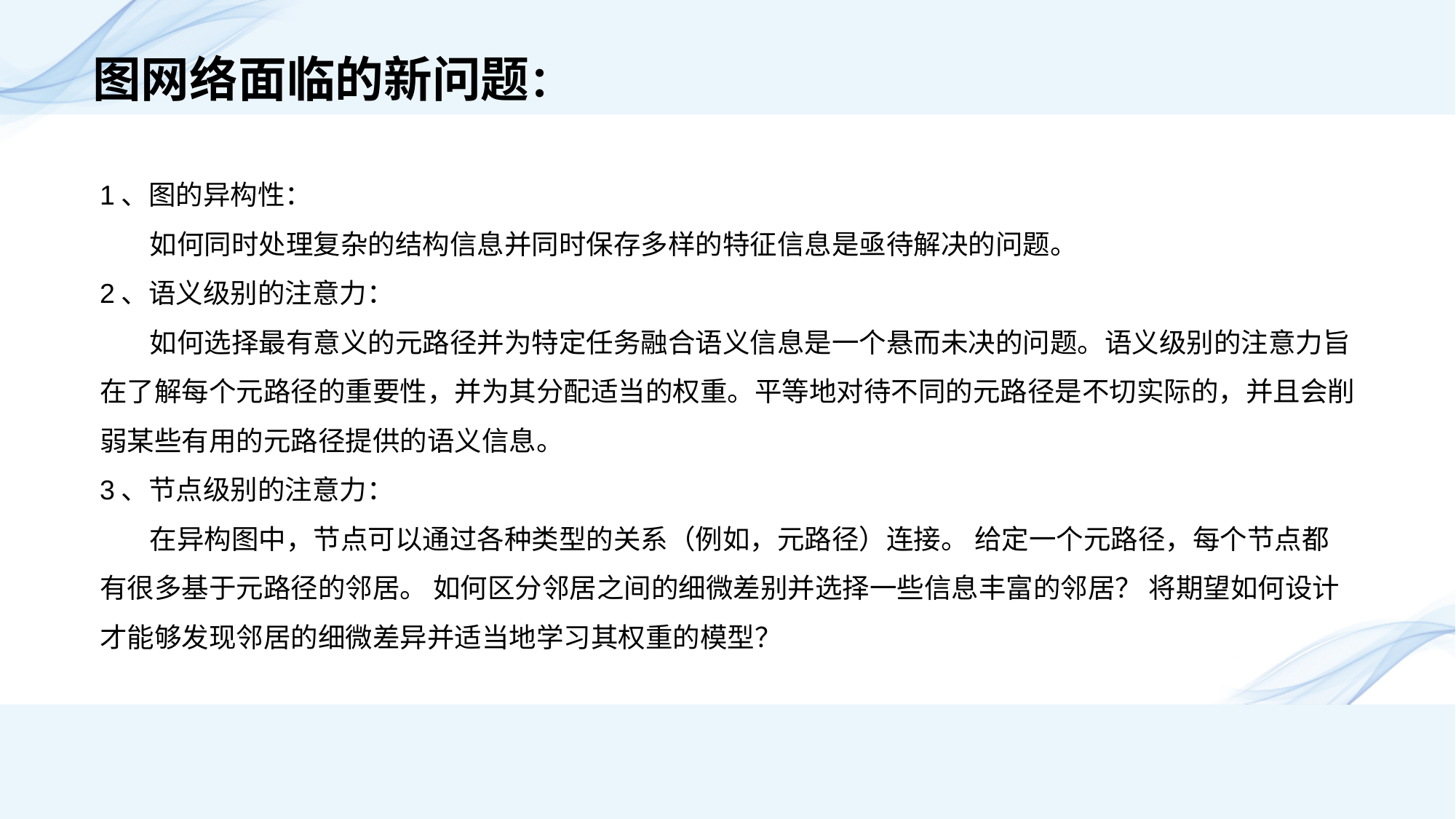

图网络面临的新问题：
1、图的异构性：
       如何同时处理复杂的结构信息并同时保存多样的特征信息是亟待解决的问题。
2、语义级别的注意力：
       如何选择最有意义的元路径并为特定任务融合语义信息是一个悬而未决的问题。语义级别的注意力旨在了解每个元路径的重要性，并为其分配适当的权重。平等地对待不同的元路径是不切实际的，并且会削弱某些有用的元路径提供的语义信息。
3、节点级别的注意力：
       在异构图中，节点可以通过各种类型的关系（例如，元路径）连接。 给定一个元路径，每个节点都有很多基于元路径的邻居。 如何区分邻居之间的细微差别并选择一些信息丰富的邻居？ 将期望如何设计才能够发现邻居的细微差异并适当地学习其权重的模型？